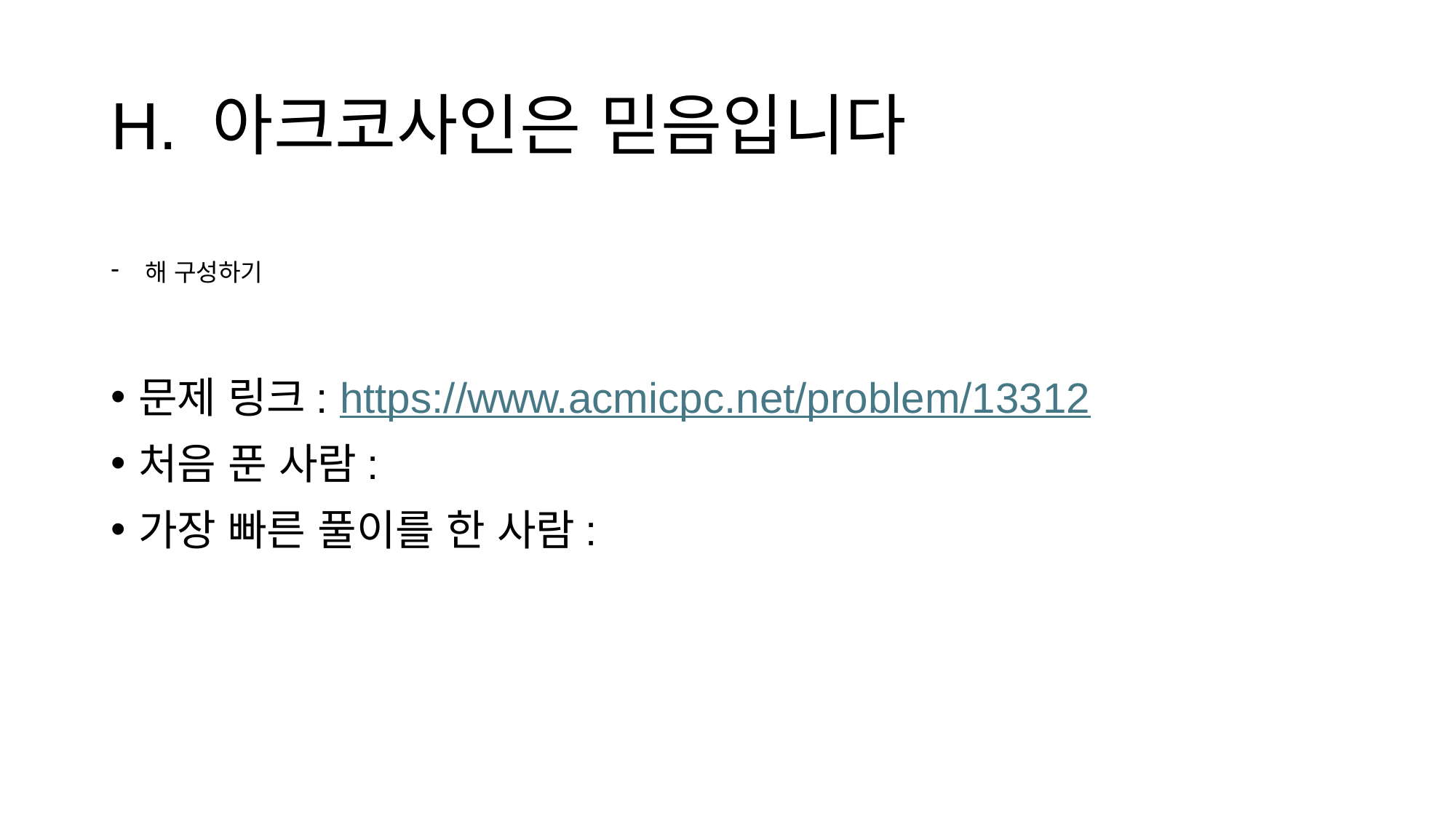

# H. 아크코사인은 믿음입니다
해 구성하기

문제 링크: https://www.acmicpc.net/problem/13312
처음 푼 사람:
가장 빠른 풀이를 한 사람: